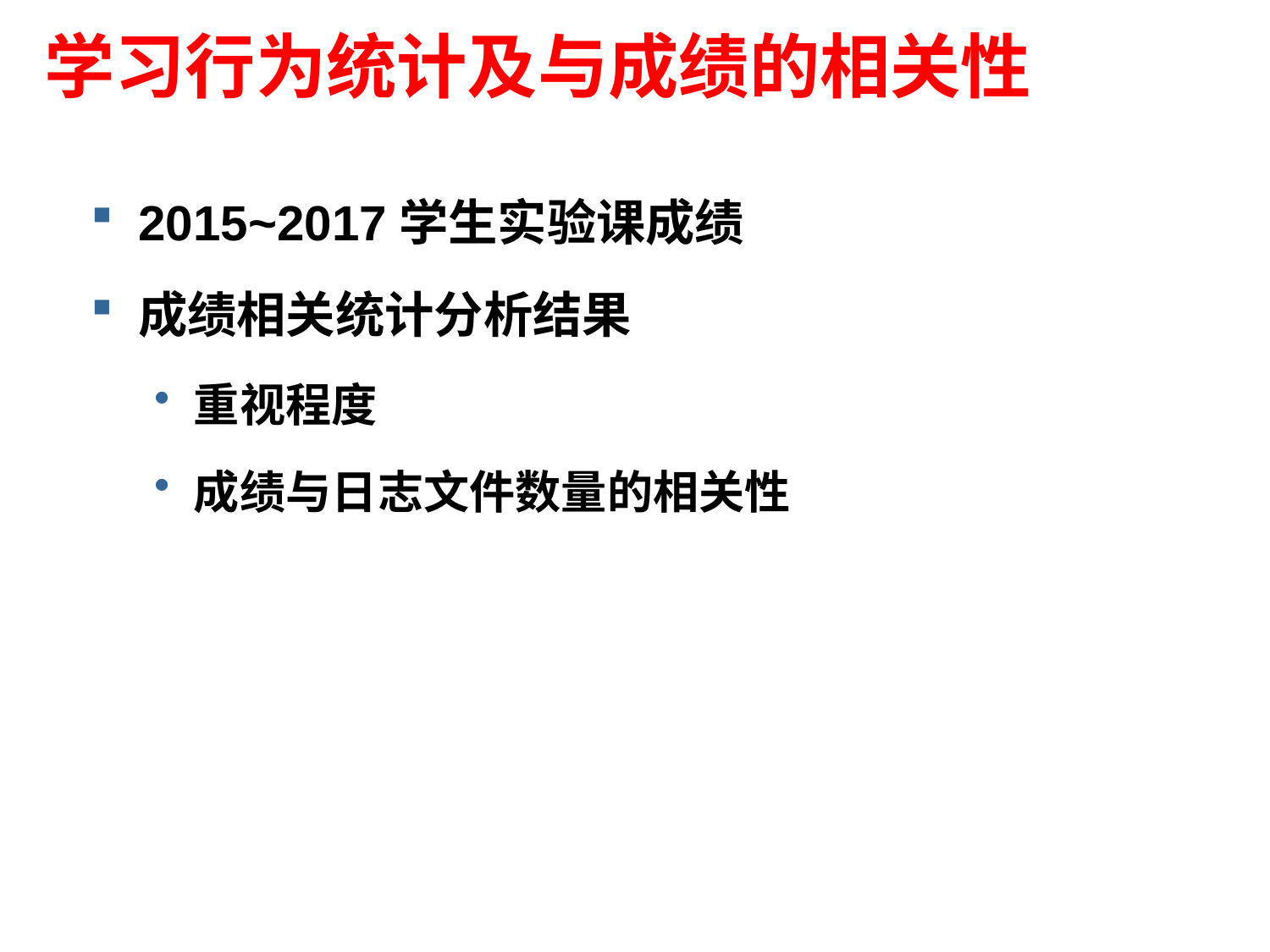

# 学习行为统计及与成绩的相关性
2015~2017学生实验课成绩
成绩相关统计分析结果
重视程度
成绩与日志文件数量的相关性